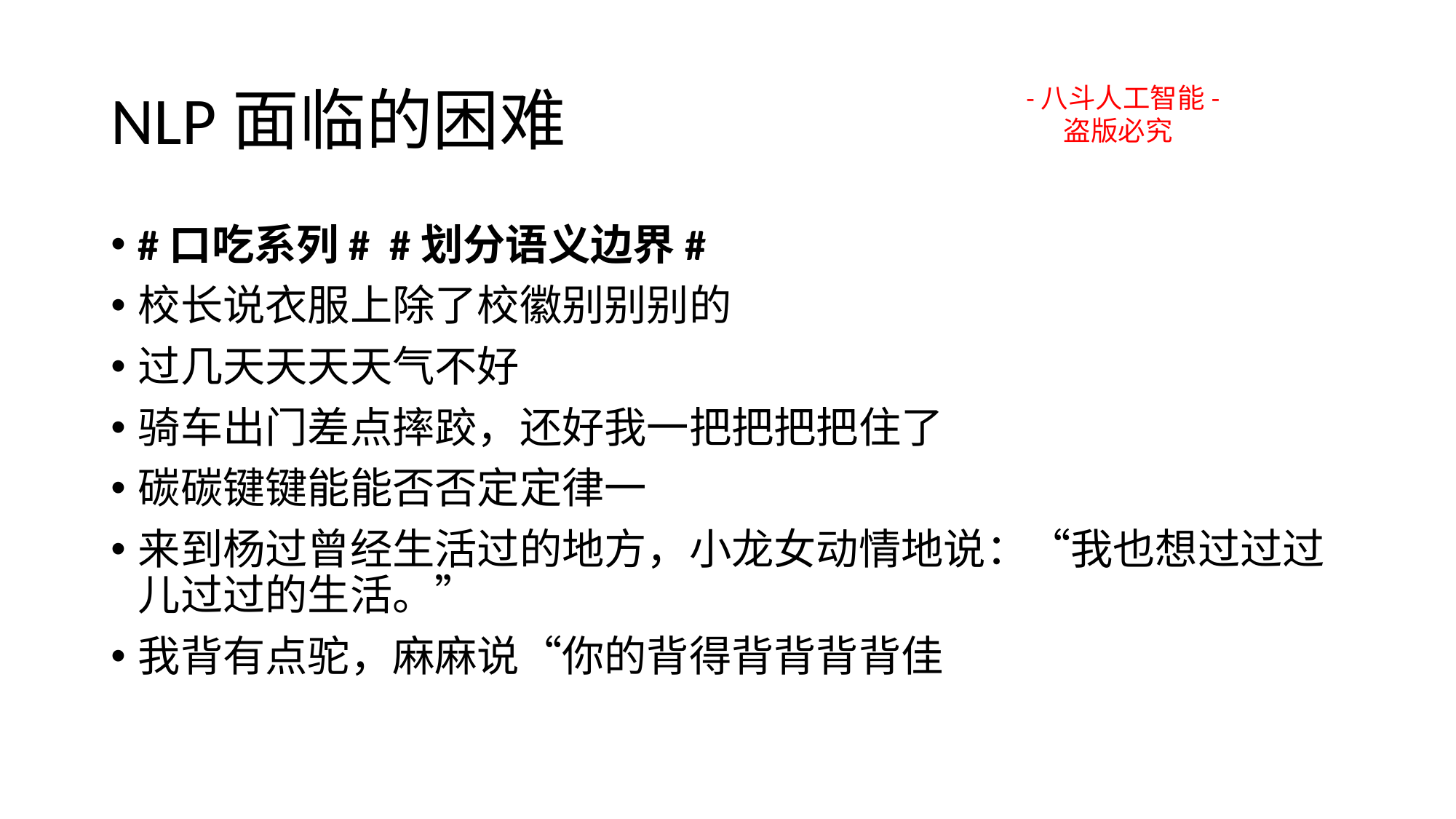

# NLP面临的困难
-八斗人工智能-
     盗版必究
#口吃系列#  #划分语义边界#
校长说衣服上除了校徽别别别的
过几天天天天气不好
骑车出门差点摔跤，还好我一把把把把住了
碳碳键键能能否否定定律一
来到杨过曾经生活过的地方，小龙女动情地说：“我也想过过过儿过过的生活。”
我背有点驼，麻麻说“你的背得背背背背佳